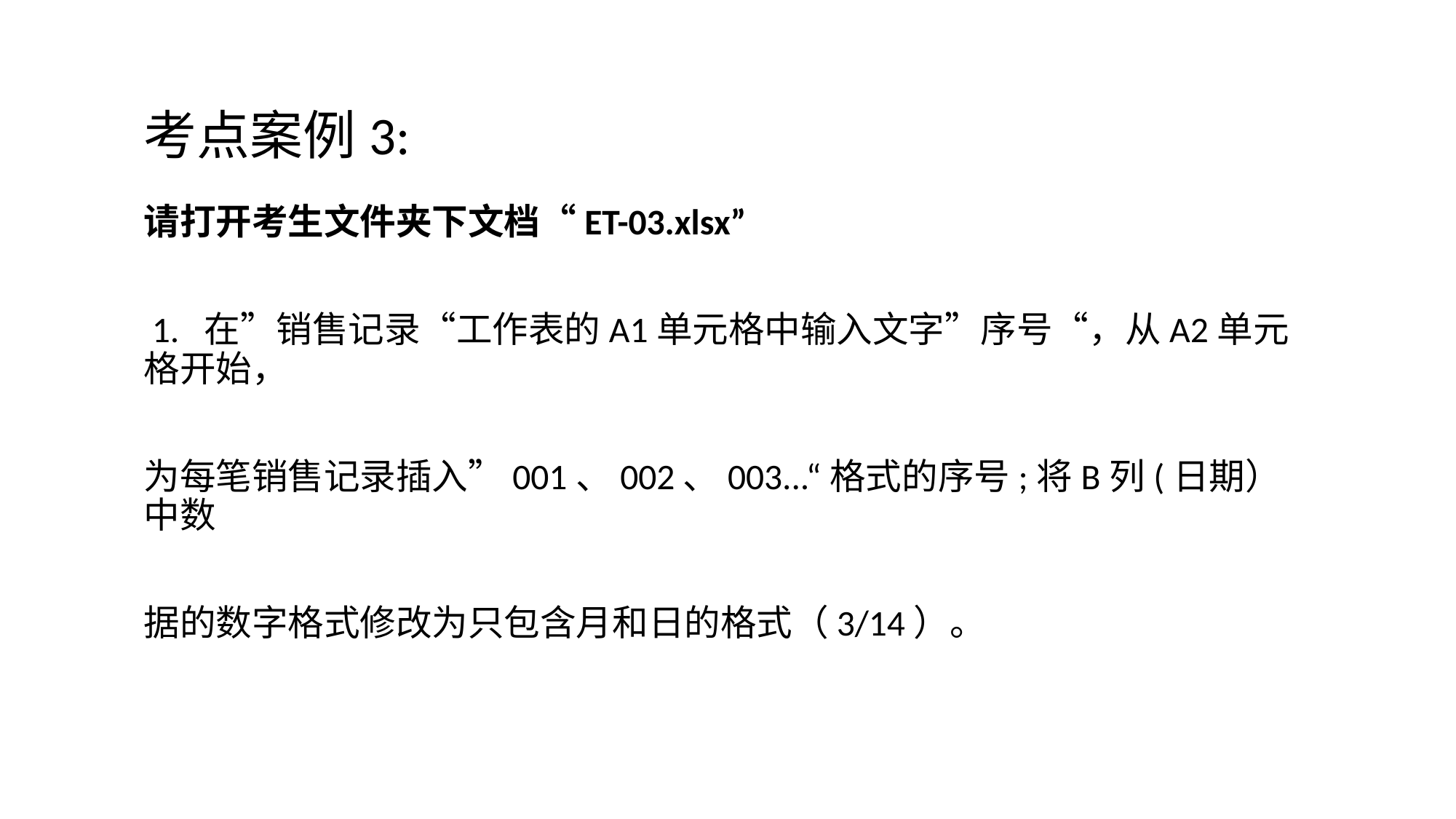

# 考点案例3:
请打开考生文件夹下文档“ET-03.xlsx”

 1.  在”销售记录“工作表的A1单元格中输入文字”序号“，从A2单元格开始，

为每笔销售记录插入”001、002、003...“格式的序号;将B列(日期）中数

据的数字格式修改为只包含月和日的格式（3/14）。